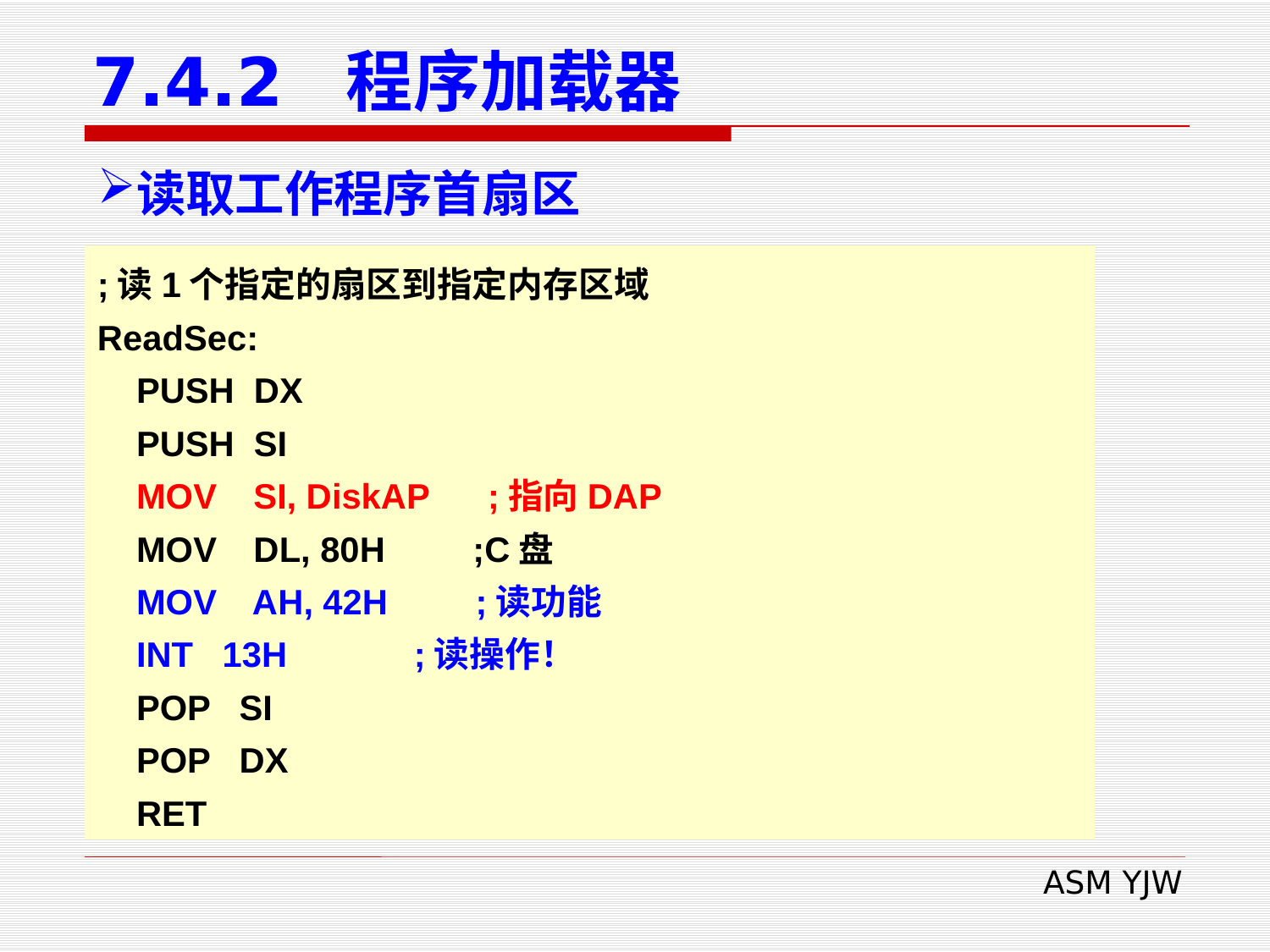

# 7.4.2  程序加载器
读取工作程序首扇区
;读1个指定的扇区到指定内存区域
ReadSec:
    PUSH  DX
    PUSH  SI
    MOV	   SI, DiskAP      ;指向DAP
    MOV	   DL, 80H         ;C盘
    MOV	   AH, 42H         ;读功能
    INT   13H             ;读操作！
    POP   SI
    POP   DX
    RET